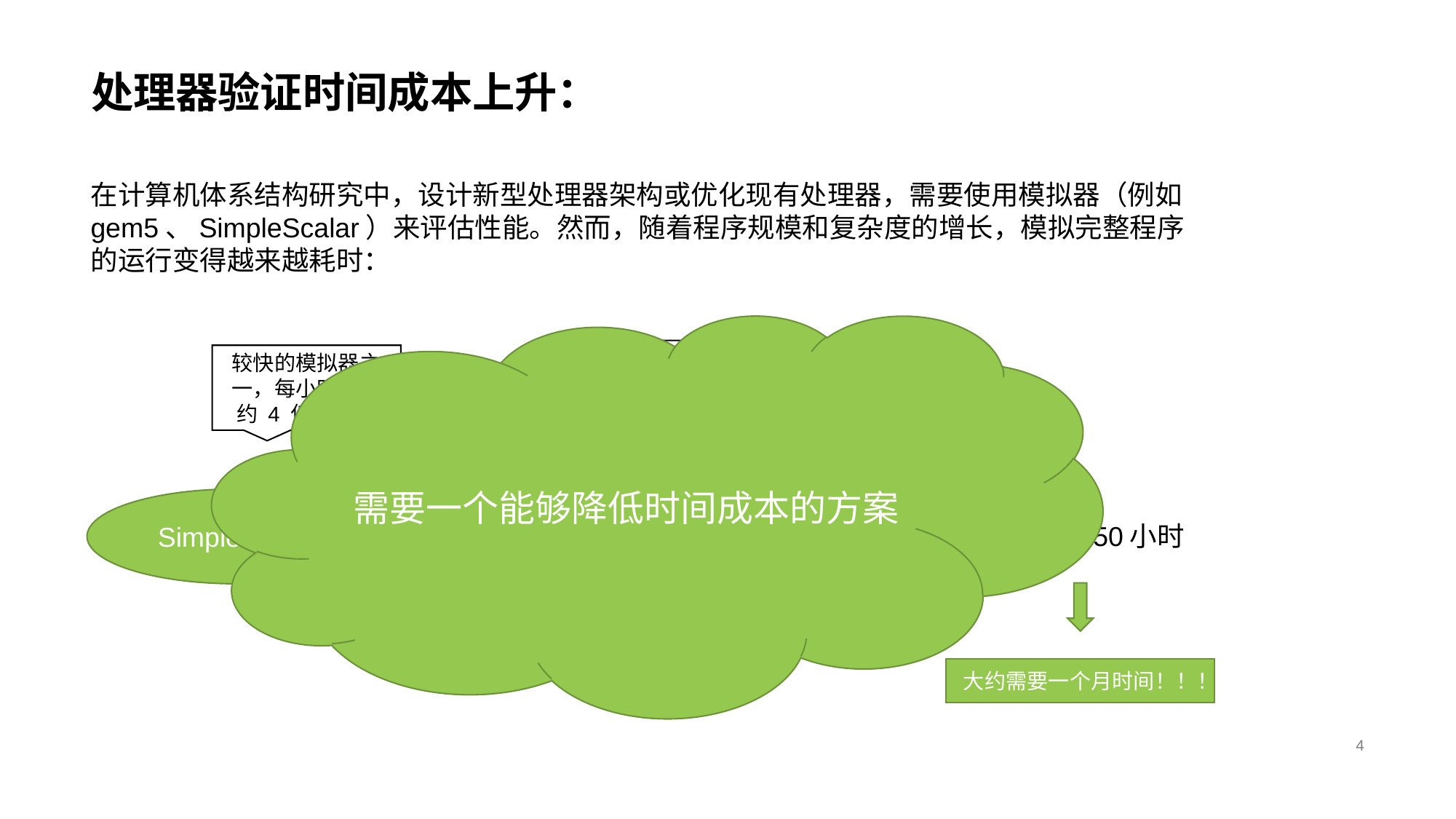

# 处理器验证时间成本上升：
在计算机体系结构研究中，设计新型处理器架构或优化现有处理器，需要使用模拟器（例如 gem5、SimpleScalar）来评估性能。然而，随着程序规模和复杂度的增长，模拟完整程序的运行变得越来越耗时：
需要一个能够降低时间成本的方案
用于评测处理器性能，大约需要执行 3000 亿条指令或更多
较快的模拟器之一，每小时模拟约 4 亿条指令
Spec 2000
Simplescalar
3000÷4=750小时

大约需要一个月时间！！！
4